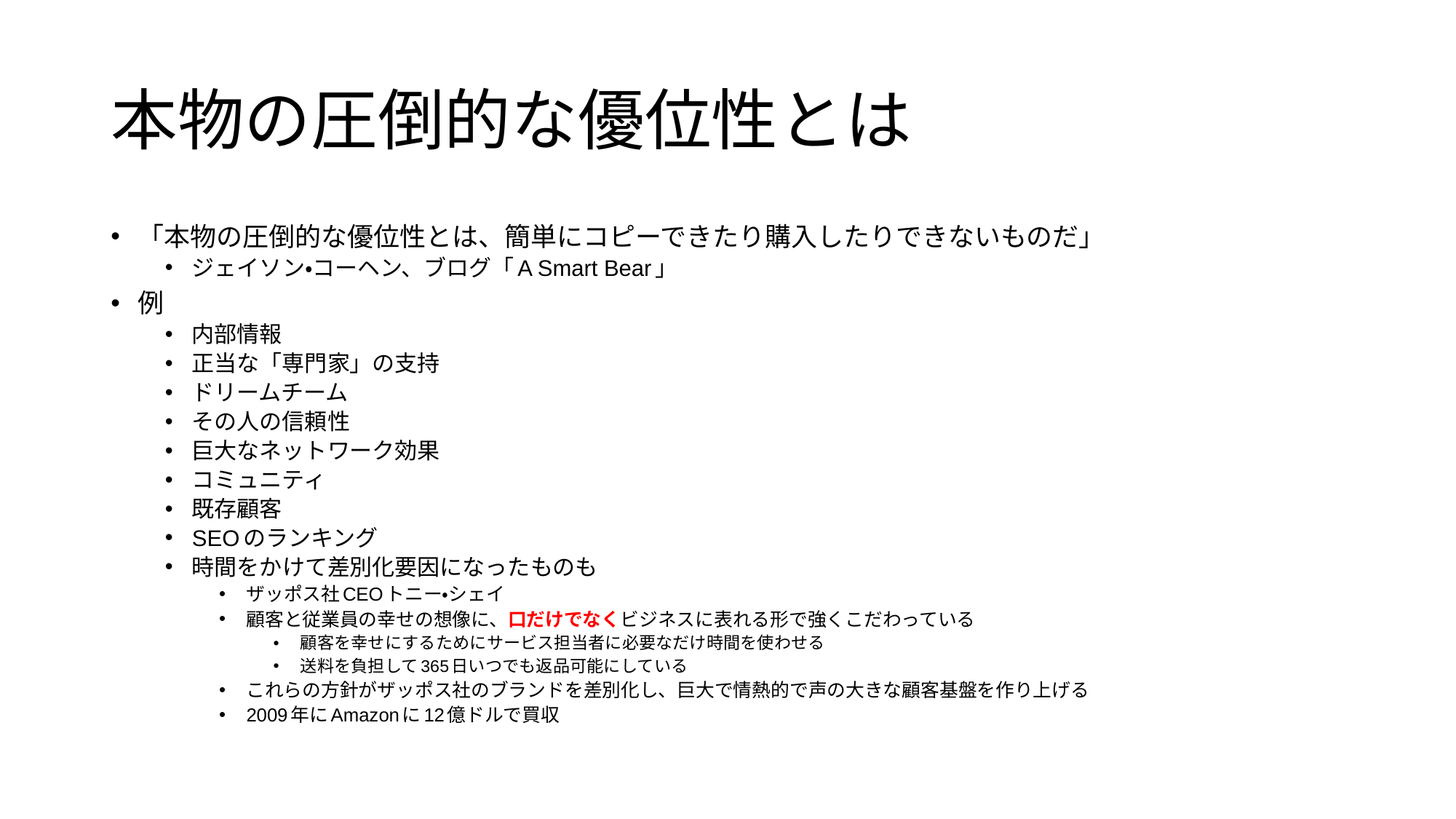

# 本物の圧倒的な優位性とは
「本物の圧倒的な優位性とは、簡単にコピーできたり購入したりできないものだ」
ジェイソン・コーヘン、ブログ「A Smart Bear」
例
内部情報
正当な「専門家」の支持
ドリームチーム
その人の信頼性
巨大なネットワーク効果
コミュニティ
既存顧客
SEOのランキング
時間をかけて差別化要因になったものも
ザッポス社CEOトニー・シェイ
顧客と従業員の幸せの想像に、口だけでなくビジネスに表れる形で強くこだわっている
顧客を幸せにするためにサービス担当者に必要なだけ時間を使わせる
送料を負担して365日いつでも返品可能にしている
これらの方針がザッポス社のブランドを差別化し、巨大で情熱的で声の大きな顧客基盤を作り上げる
2009年にAmazonに12億ドルで買収